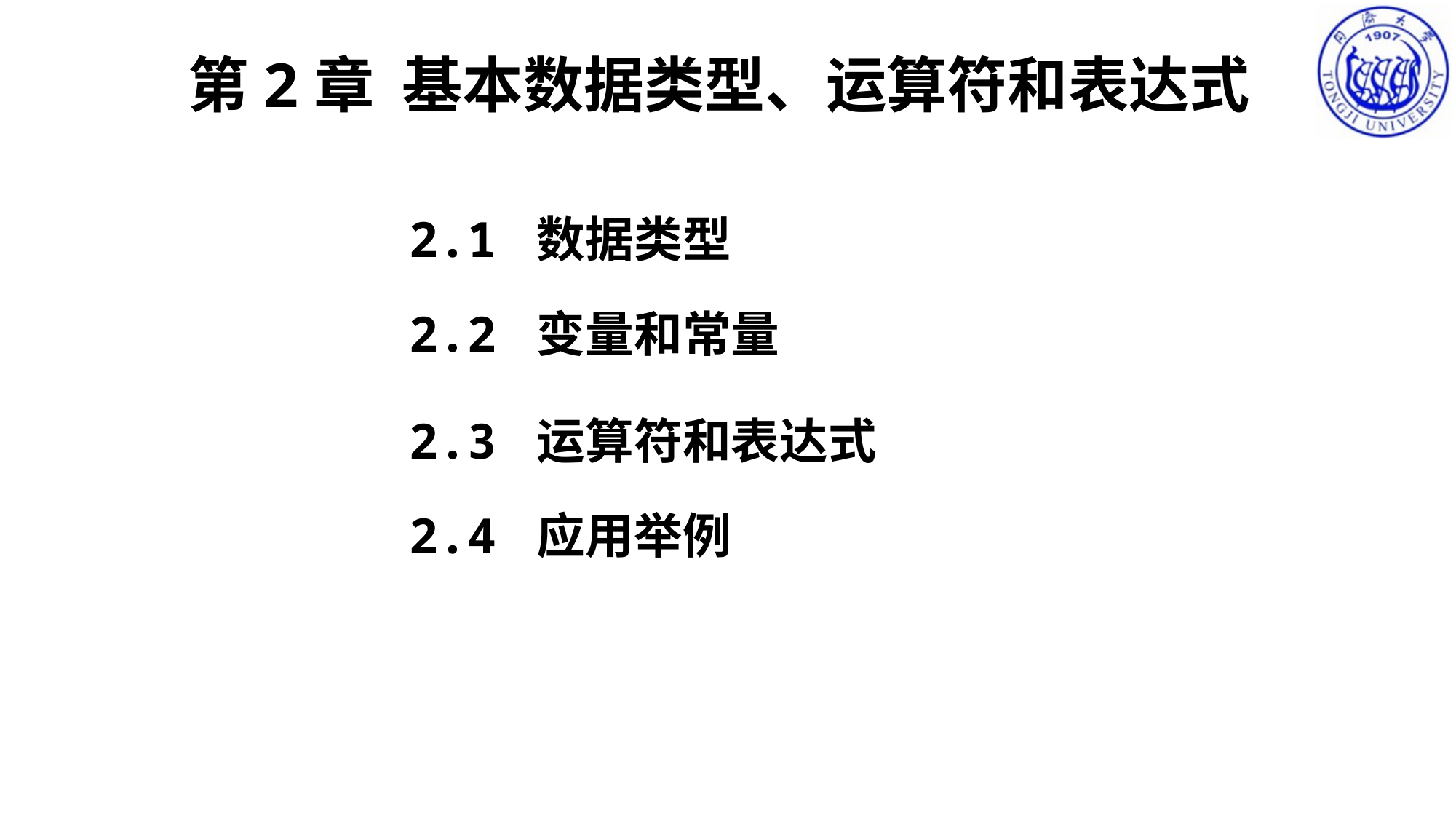

# 第2章  基本数据类型、运算符和表达式
2.1 数据类型
2.2 变量和常量
2.3 运算符和表达式
2.4 应用举例

1